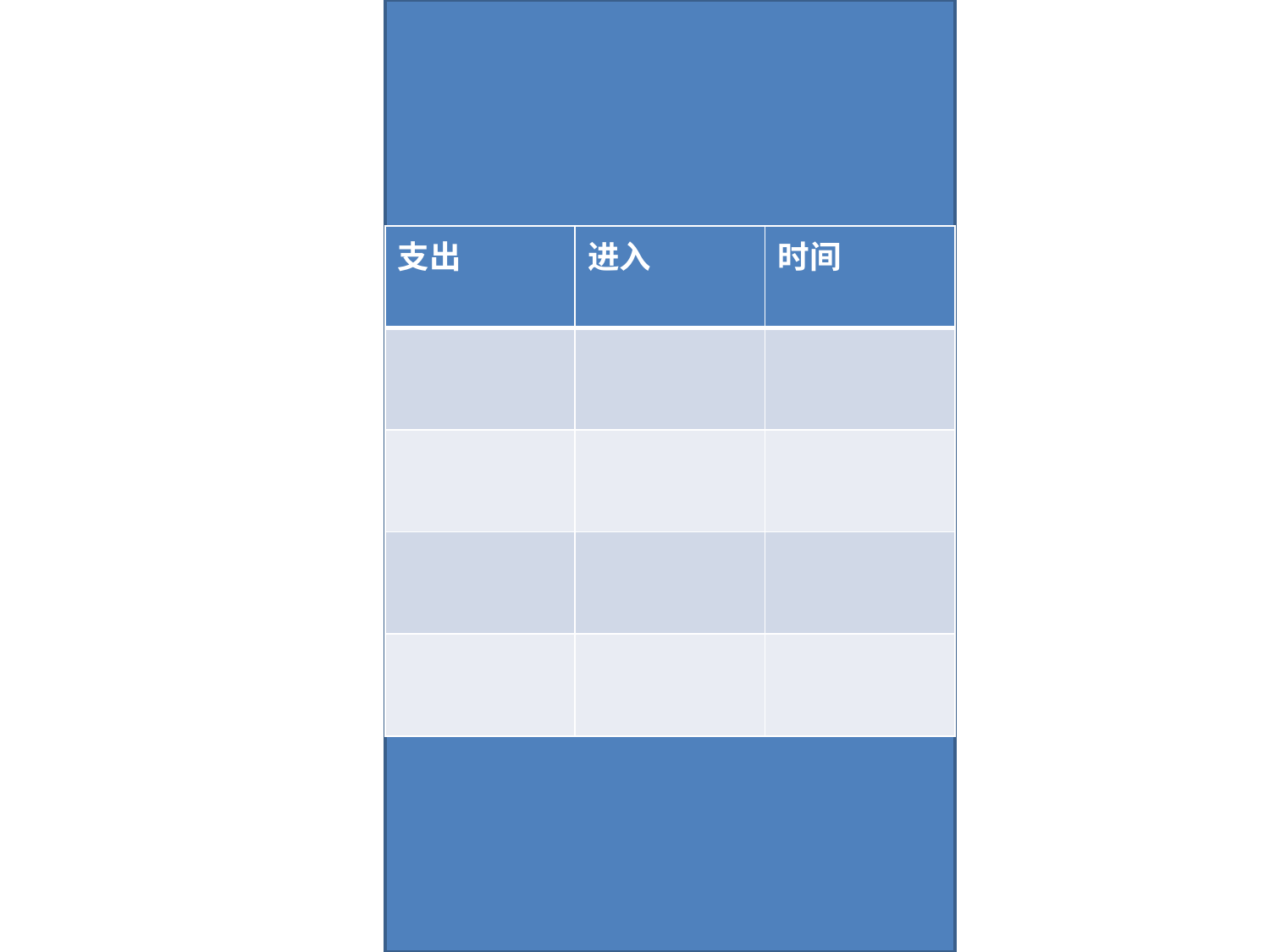

| 支出 | 进入 | 时间 |
| --- | --- | --- |
|  |  |  |
|  |  |  |
|  |  |  |
|  |  |  |